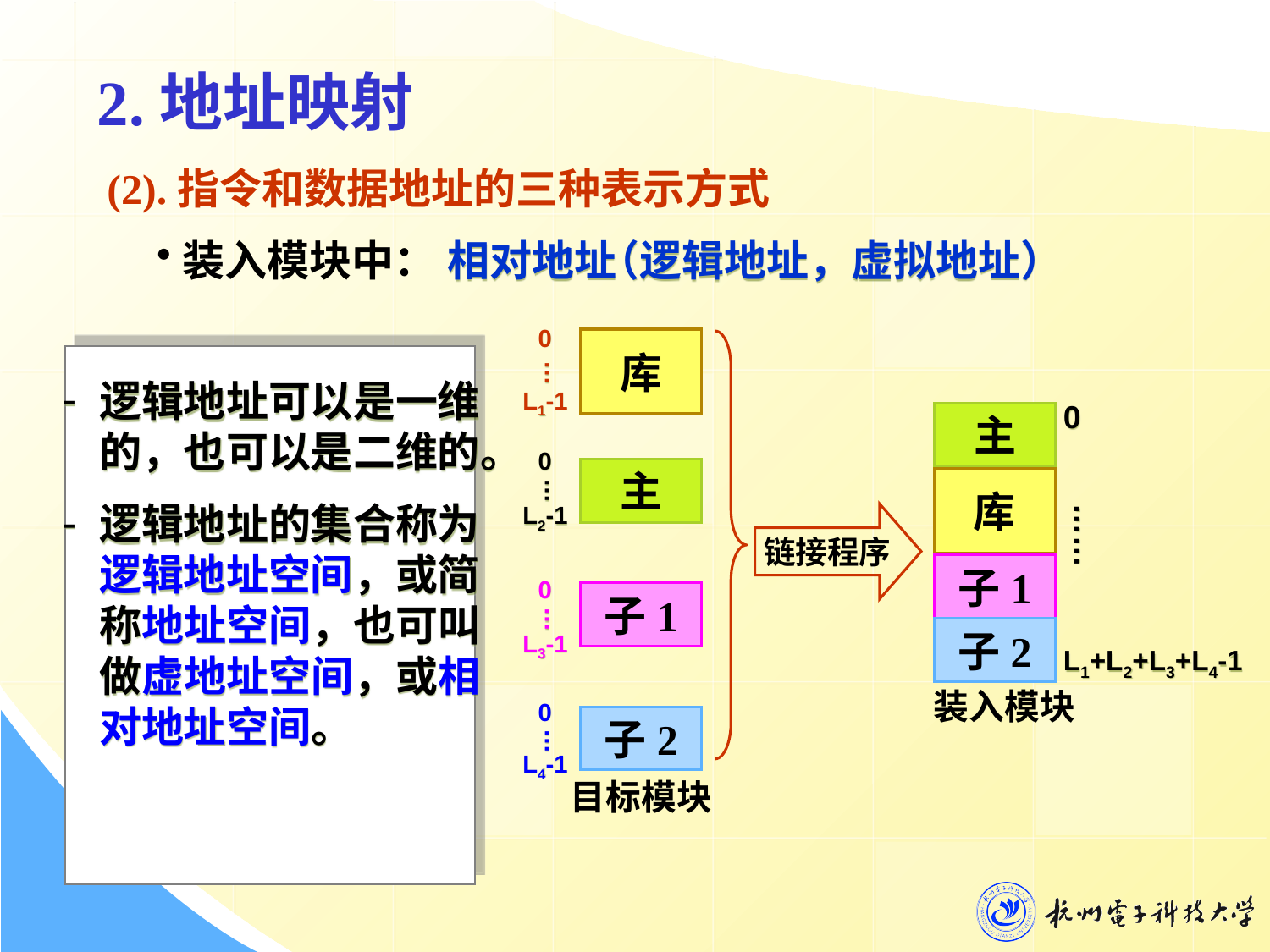

2.地址映射
(2).指令和数据地址的三种表示方式
装入模块中：
相对地址
（逻辑地址，虚拟地址）
0
L1-1
…
库
0
L2-1
…
主
0
L3-1
…
子1
0
L4-1
…
子2
目标模块

0

L1+L2+L3+L4-1
……
主
库
子1
子2
装入模块
链接程序

逻辑地址可以是一维的，也可以是二维的。
逻辑地址的集合称为逻辑地址空间，或简称地址空间，也可叫做虚地址空间，或相对地址空间。